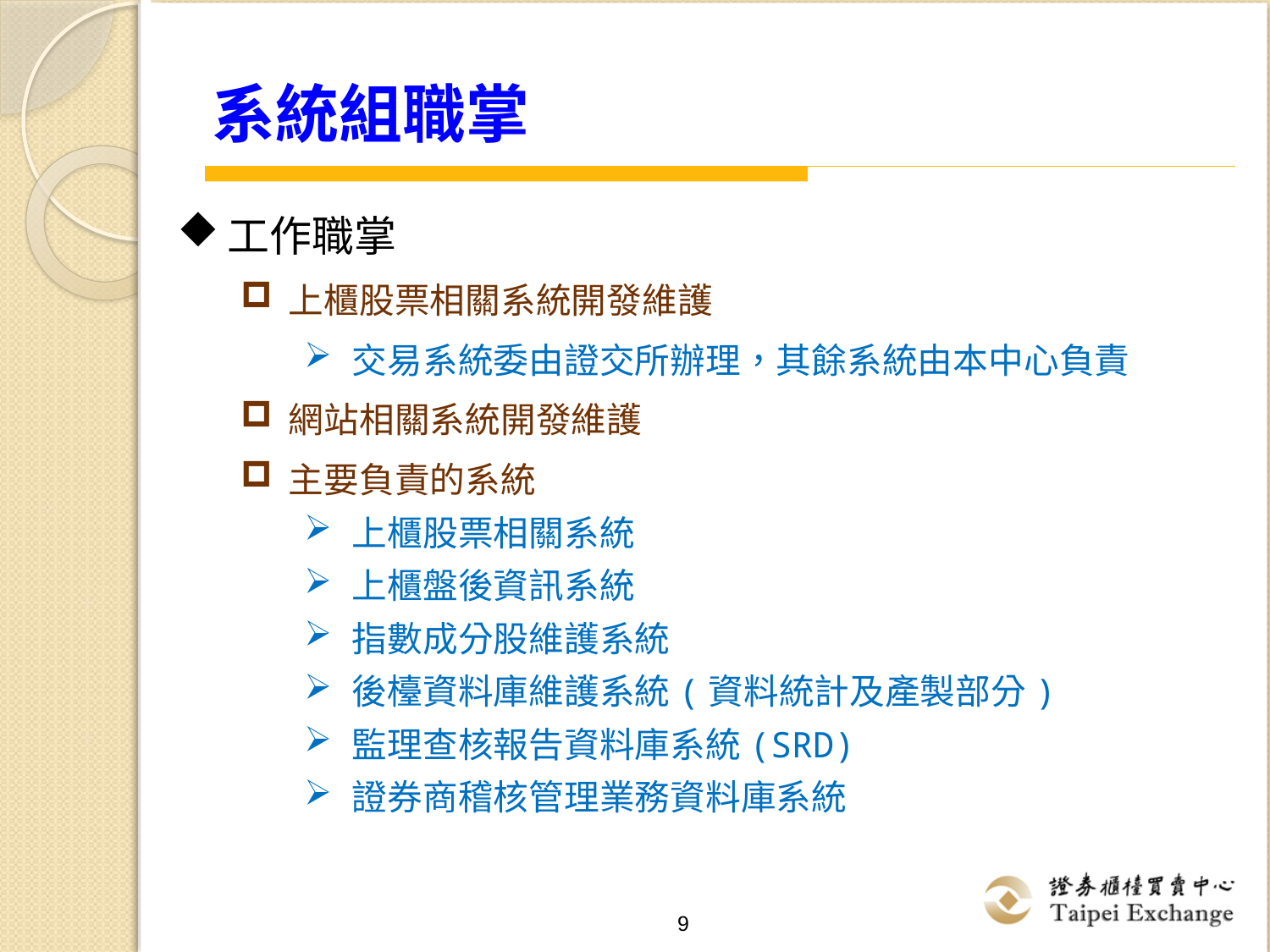

# 系統組職掌
工作職掌
上櫃股票相關系統開發維護
交易系統委由證交所辦理，其餘系統由本中心負責
網站相關系統開發維護
主要負責的系統
上櫃股票相關系統
上櫃盤後資訊系統
指數成分股維護系統
後檯資料庫維護系統(資料統計及產製部分)
監理查核報告資料庫系統(SRD)
證券商稽核管理業務資料庫系統
9